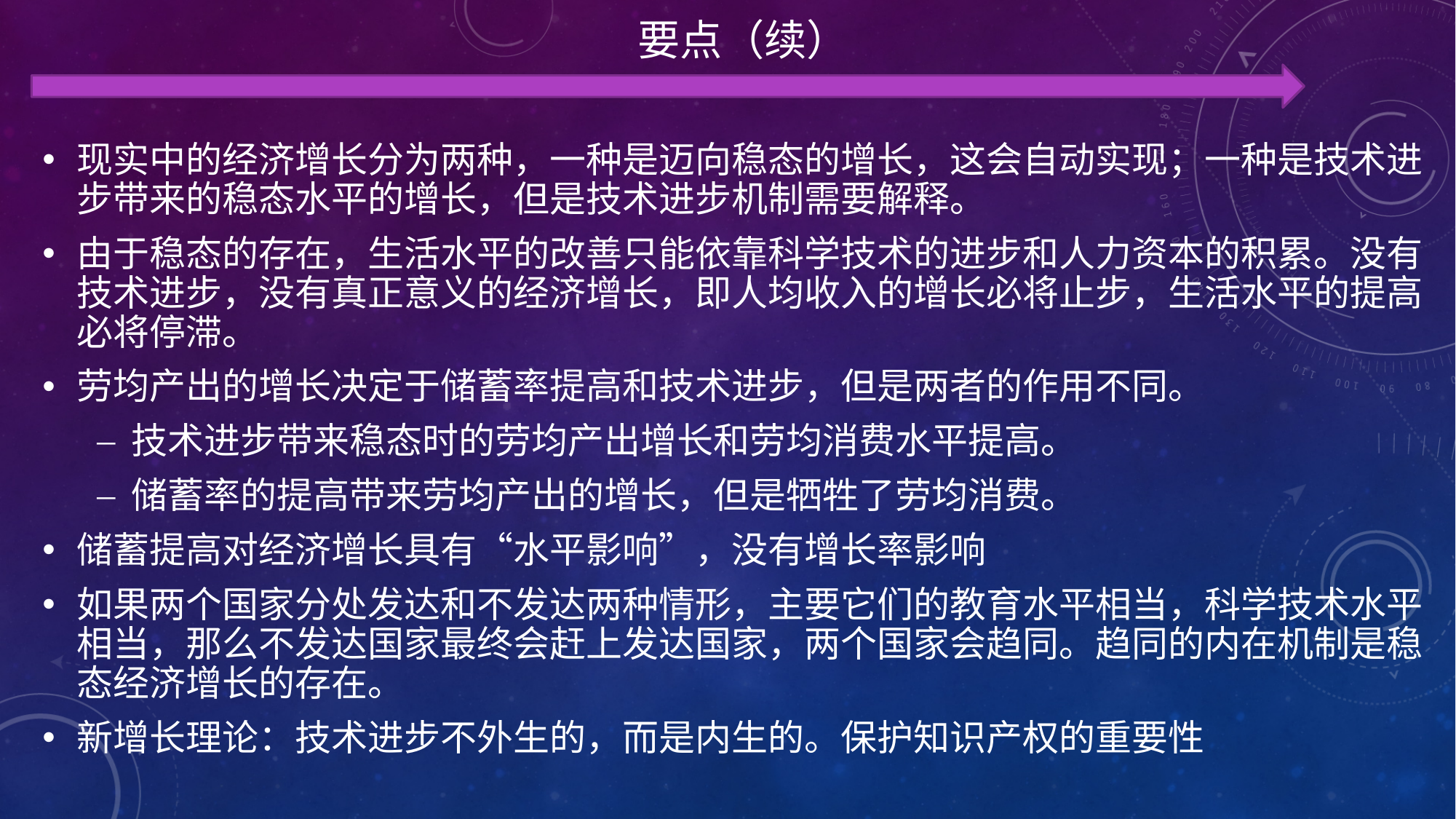

要点（续）

现实中的经济增长分为两种，一种是迈向稳态的增长，这会自动实现；一种是技术进步带来的稳态水平的增长，但是技术进步机制需要解释。
由于稳态的存在，生活水平的改善只能依靠科学技术的进步和人力资本的积累。没有技术进步，没有真正意义的经济增长，即人均收入的增长必将止步，生活水平的提高必将停滞。
劳均产出的增长决定于储蓄率提高和技术进步，但是两者的作用不同。
技术进步带来稳态时的劳均产出增长和劳均消费水平提高。
储蓄率的提高带来劳均产出的增长，但是牺牲了劳均消费。
储蓄提高对经济增长具有“水平影响”，没有增长率影响
如果两个国家分处发达和不发达两种情形，主要它们的教育水平相当，科学技术水平相当，那么不发达国家最终会赶上发达国家，两个国家会趋同。趋同的内在机制是稳态经济增长的存在。
新增长理论：技术进步不外生的，而是内生的。保护知识产权的重要性